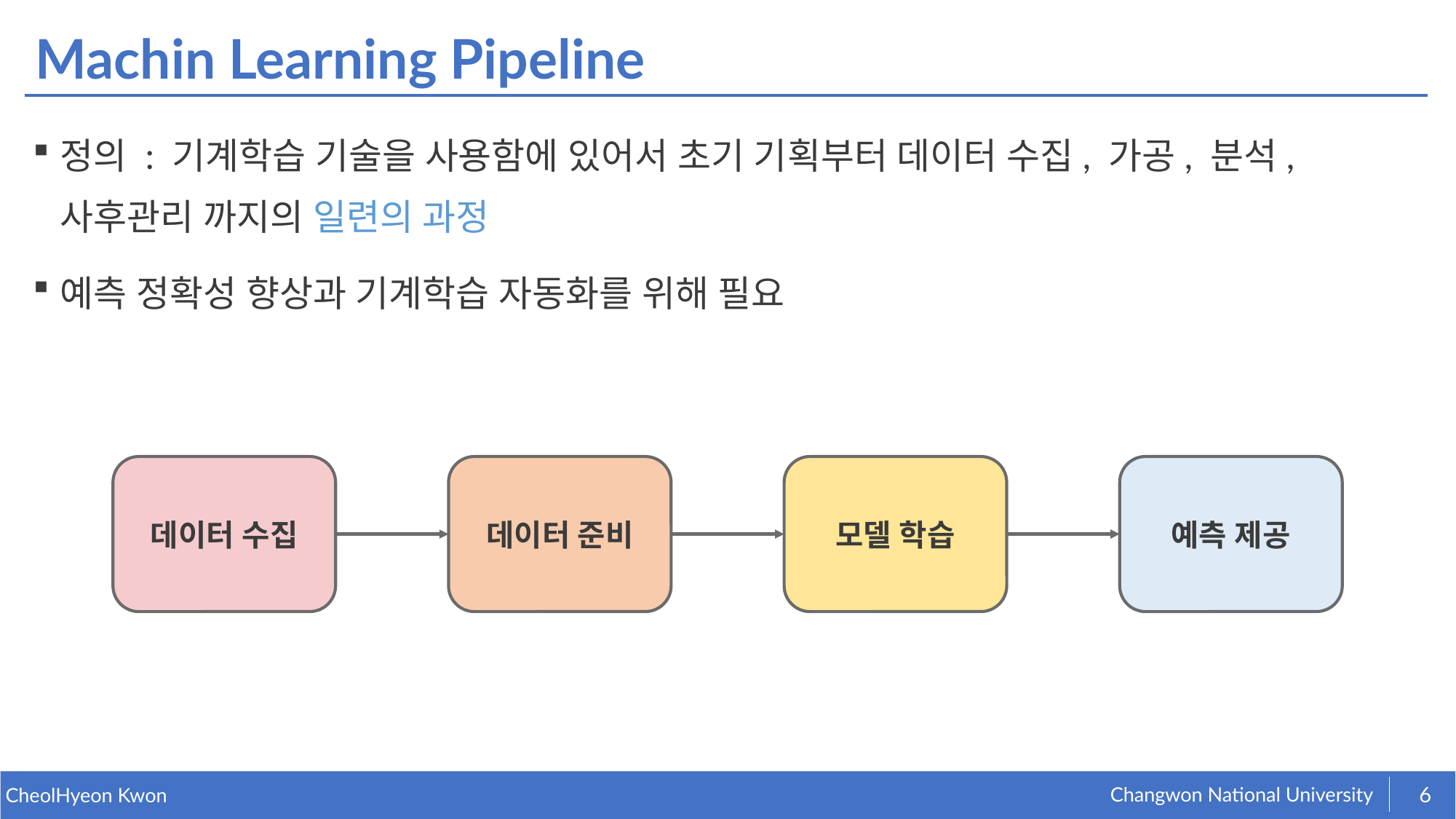

# Machin Learning Pipeline
정의 : 기계학습 기술을 사용함에 있어서 초기 기획부터 데이터 수집, 가공, 분석, 사후관리 까지의 일련의 과정
예측 정확성 향상과 기계학습 자동화를 위해 필요
데이터 수집
데이터 준비
모델 학습
예측 제공
6